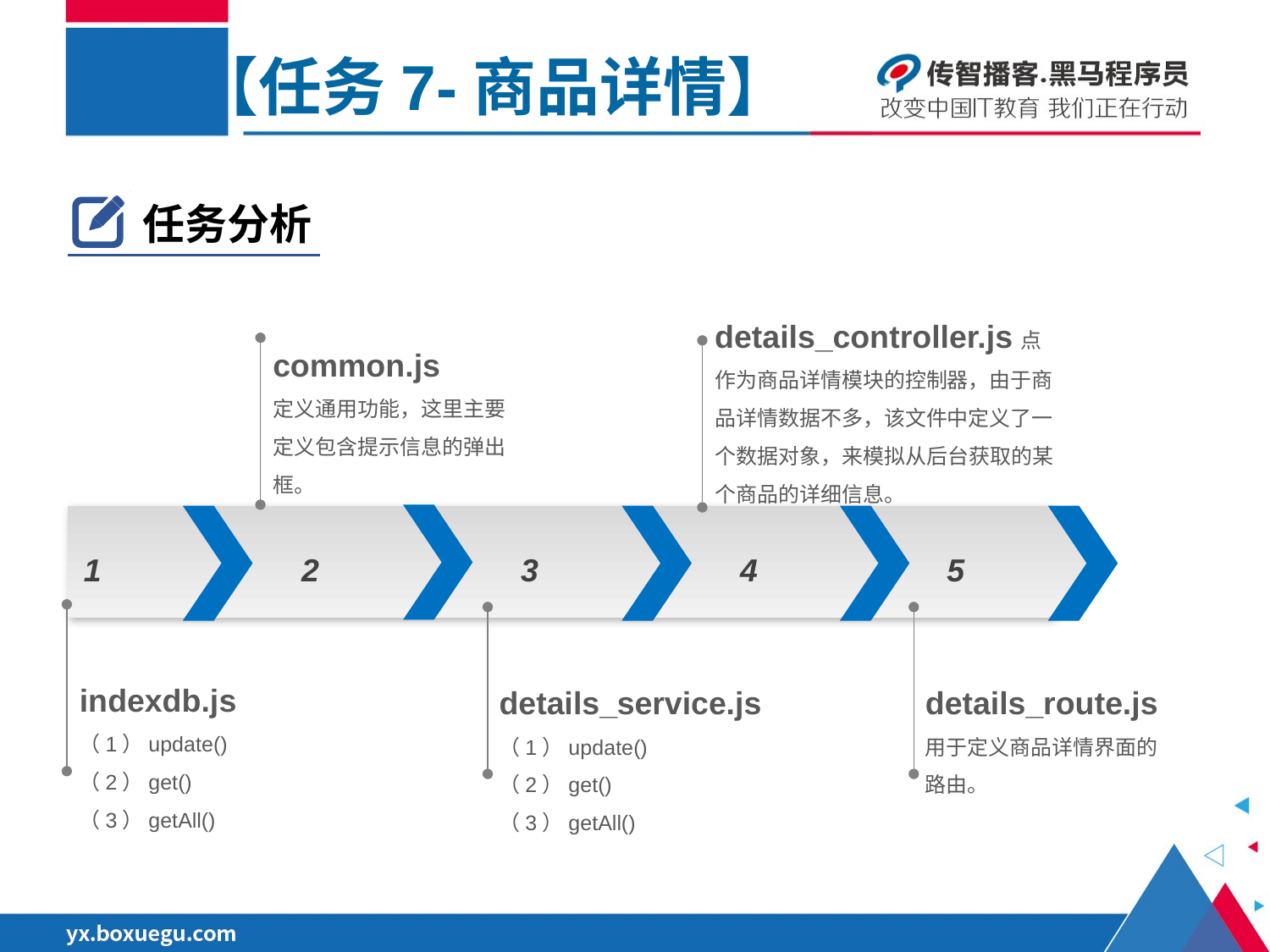

【任务7-商品详情】
任务分析

details_controller.js点作为商品详情模块的控制器，由于商品详情数据不多，该文件中定义了一个数据对象，来模拟从后台获取的某个商品的详细信息。
common.js
定义通用功能，这里主要定义包含提示信息的弹出框。

1
2
3
4
5
indexdb.js
（1）update()
（2）get()
（3）getAll()
details_service.js
（1）update()
（2）get()
（3）getAll()
details_route.js用于定义商品详情界面的路由。